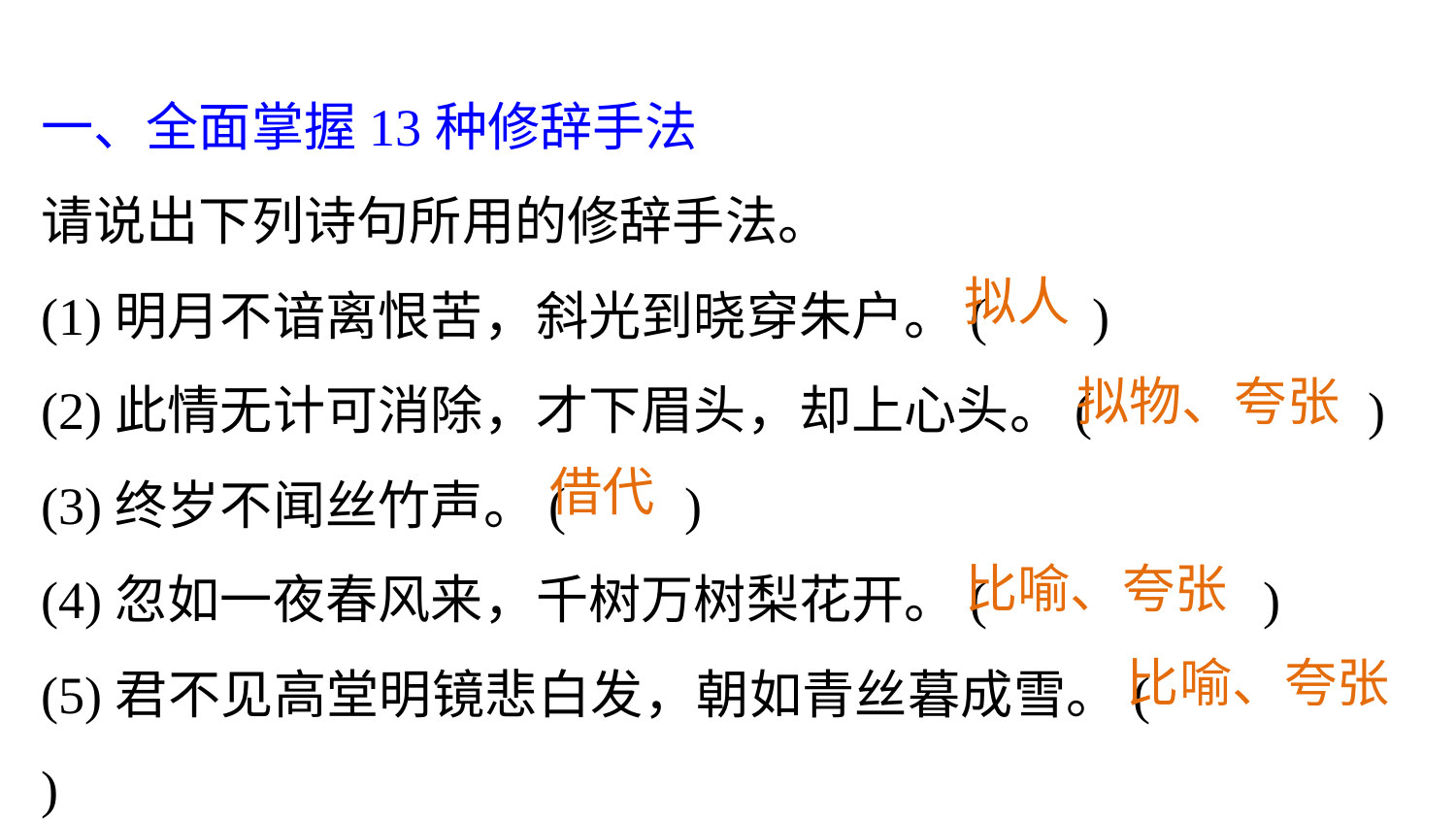

一、全面掌握13种修辞手法
请说出下列诗句所用的修辞手法。
(1)明月不谙离恨苦，斜光到晓穿朱户。(        )
(2)此情无计可消除，才下眉头，却上心头。(                     )
(3)终岁不闻丝竹声。(         )
(4)忽如一夜春风来，千树万树梨花开。(                     )
(5)君不见高堂明镜悲白发，朝如青丝暮成雪。(                     )
拟人
拟物、夸张
借代
比喻、夸张
比喻、夸张